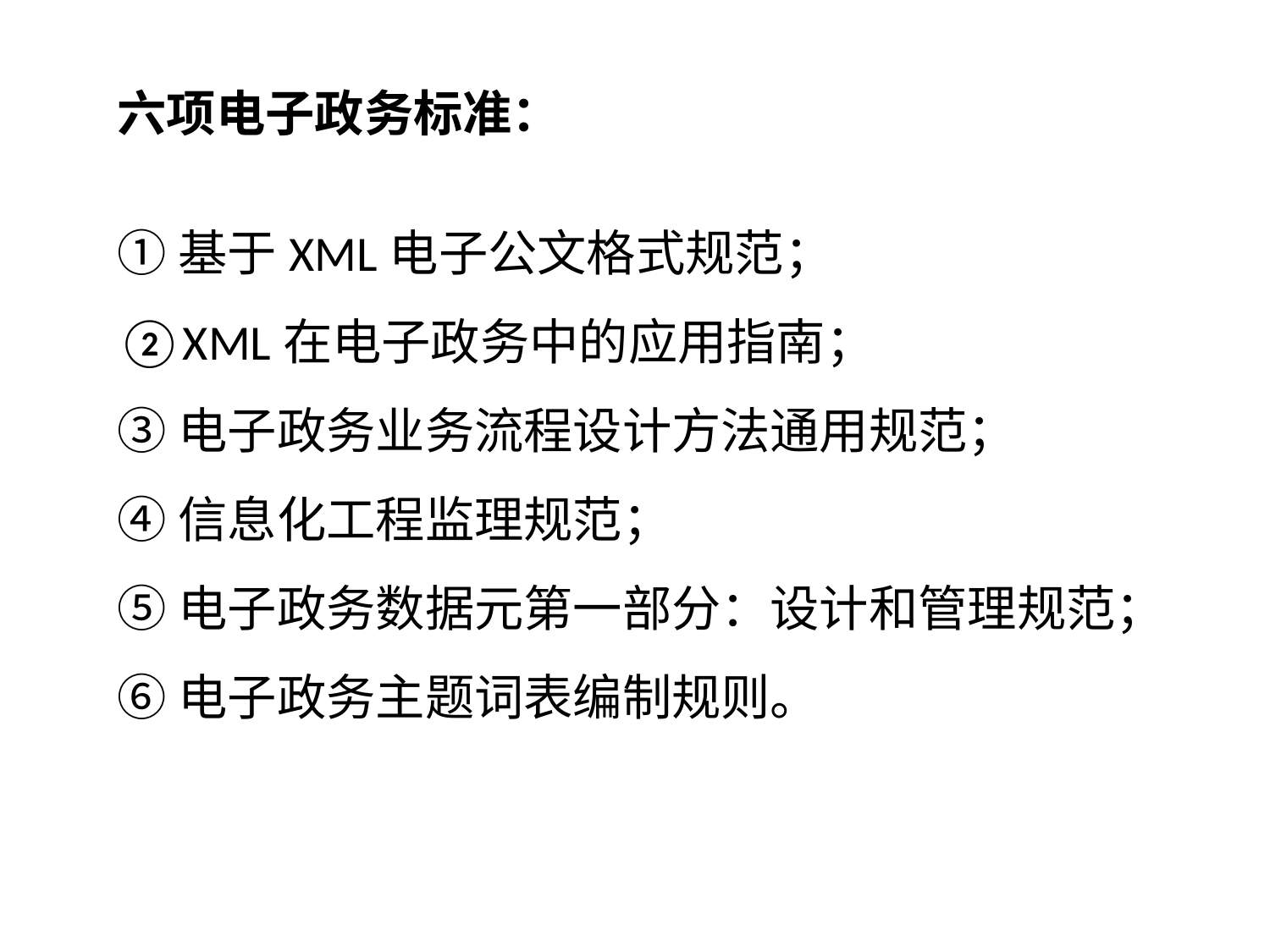

六项电子政务标准：
①基于XML电子公文格式规范；
②XML在电子政务中的应用指南；
③电子政务业务流程设计方法通用规范；
④信息化工程监理规范；
⑤电子政务数据元第一部分：设计和管理规范；
⑥电子政务主题词表编制规则。